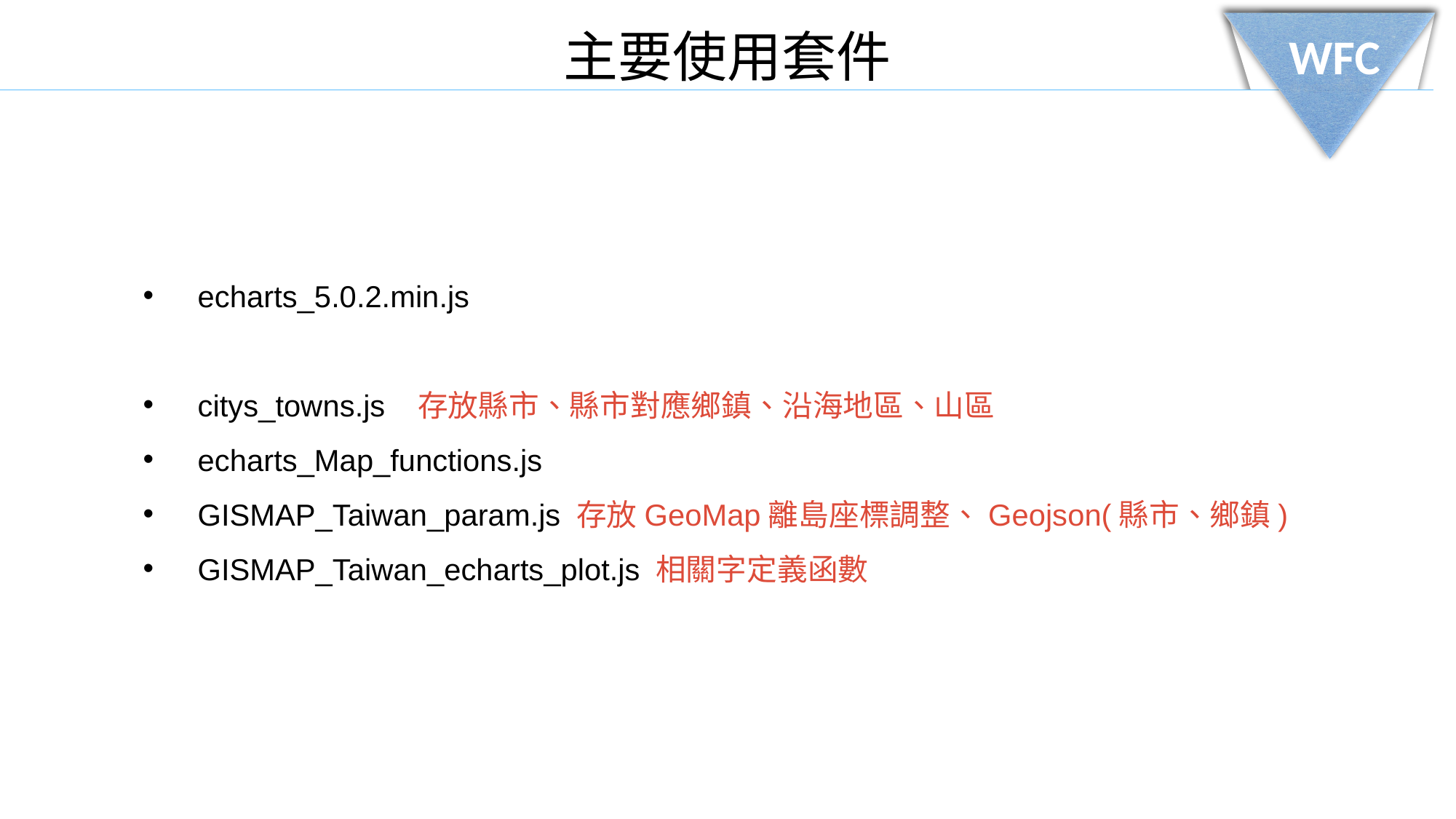

WFC

主要使用套件
echarts_5.0.2.min.js

citys_towns.js   存放縣市、縣市對應鄉鎮、沿海地區、山區
echarts_Map_functions.js
GISMAP_Taiwan_param.js 存放GeoMap離島座標調整、Geojson(縣市、鄉鎮)
GISMAP_Taiwan_echarts_plot.js 相關字定義函數